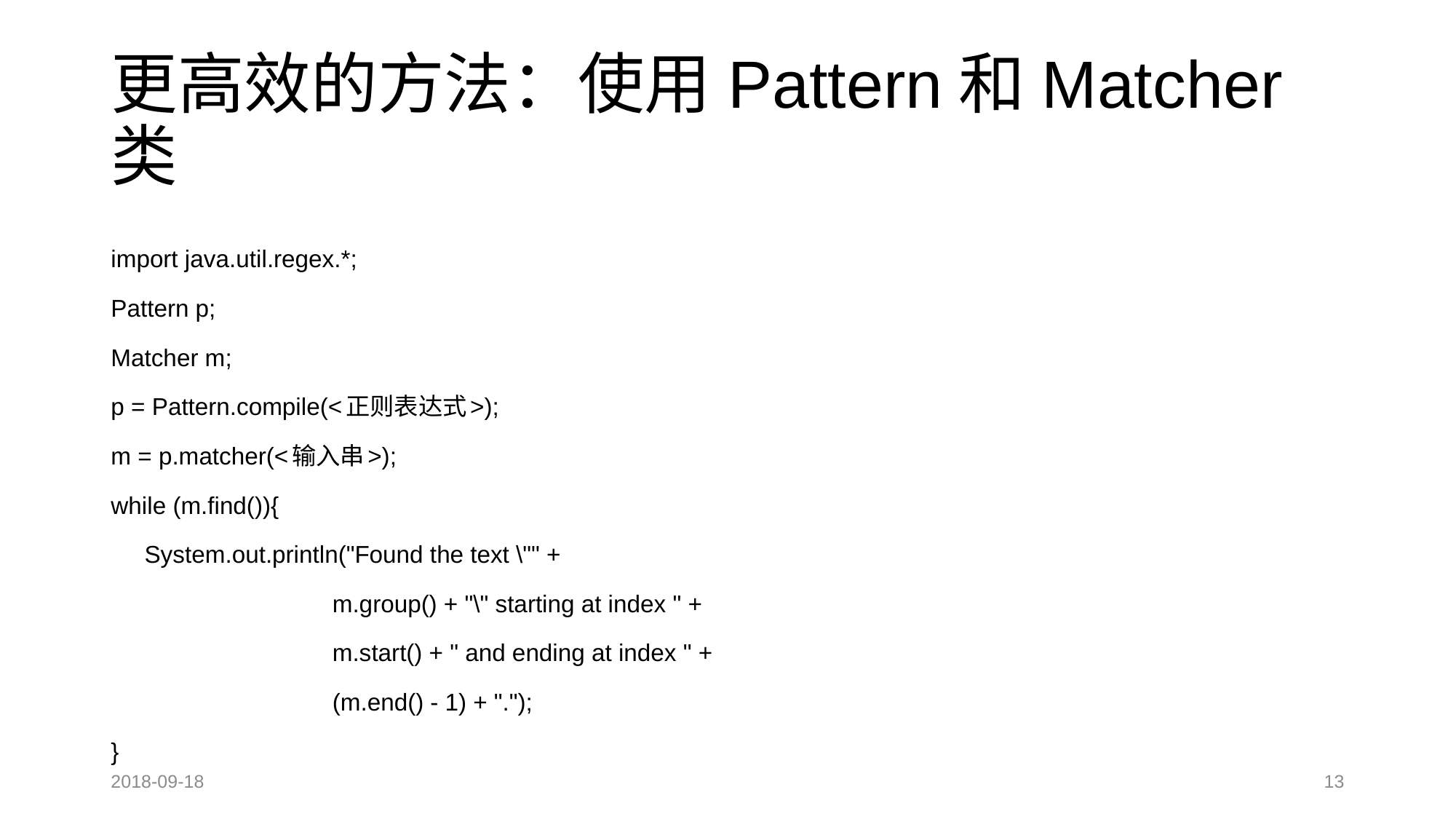

# 更高效的方法：使用Pattern和Matcher类
import java.util.regex.*;
Pattern p;
Matcher m;
p = Pattern.compile(<正则表达式>);
m = p.matcher(<输入串>);
while (m.find()){
     System.out.println("Found the text \"" +
                                 m.group() + "\" starting at index " +
                                 m.start() + " and ending at index " +
                                 (m.end() - 1) + ".");
}
2018-09-18
13